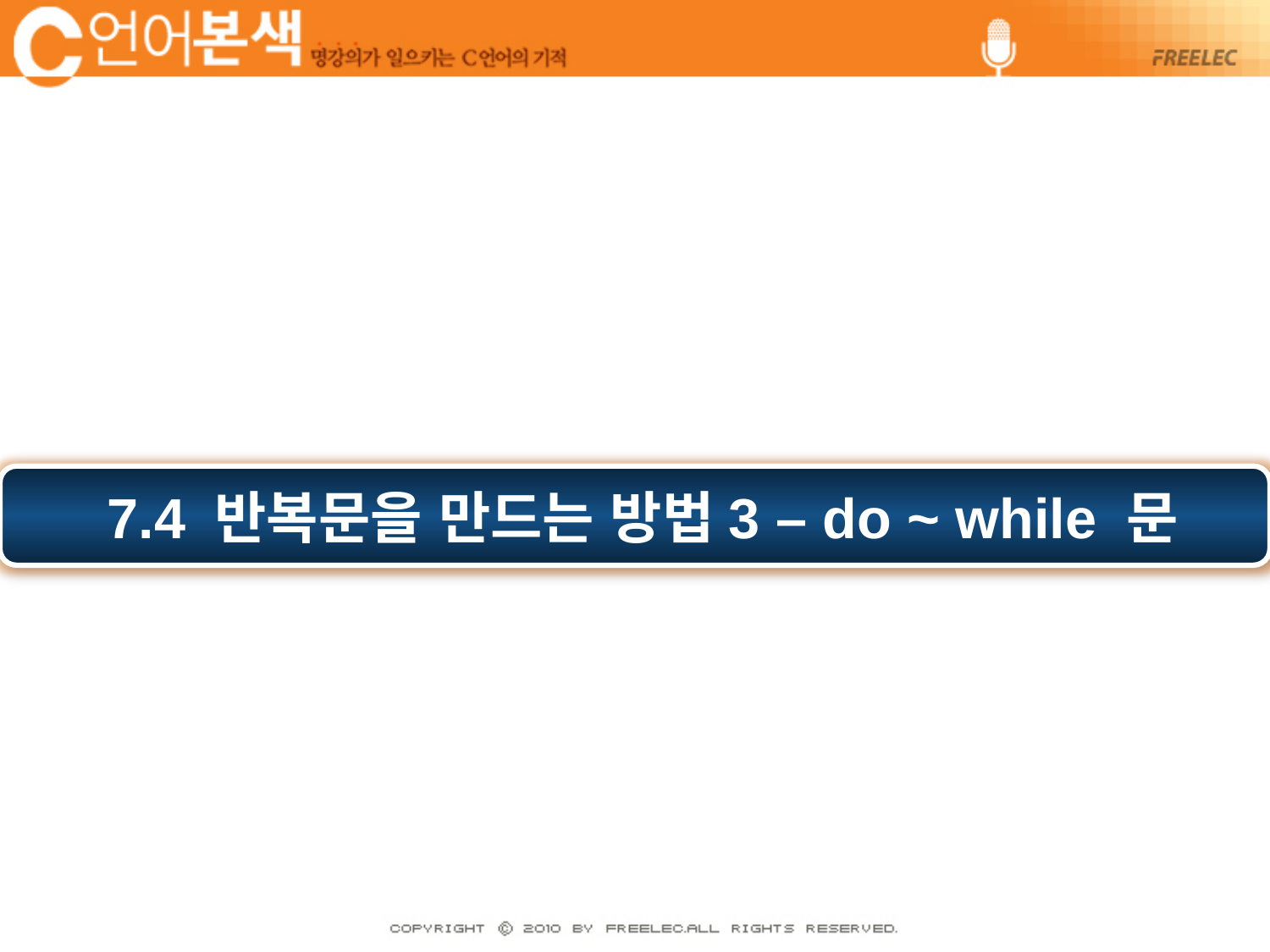

7.4 반복문을 만드는 방법3 – do ~ while 문